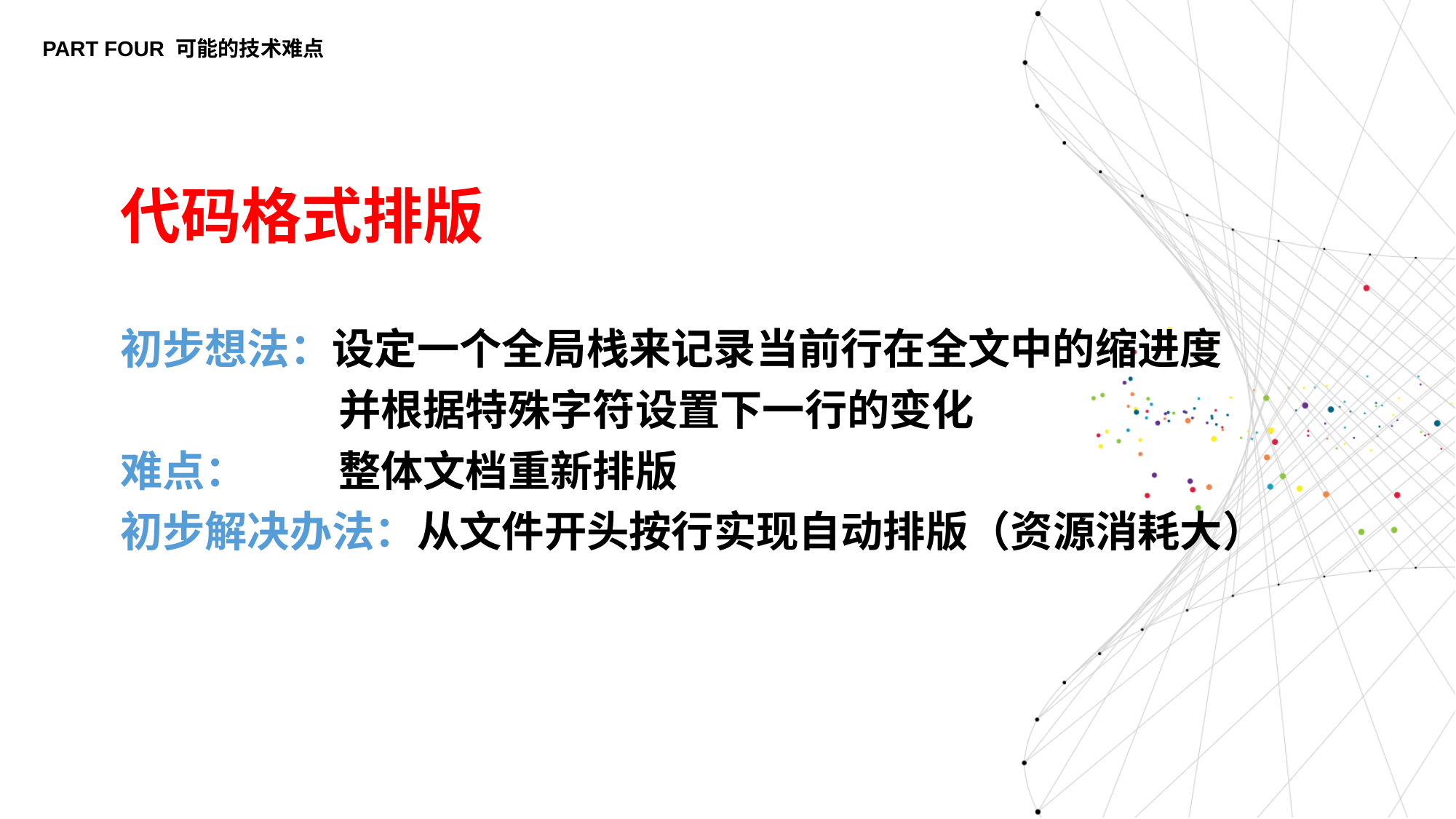

PART FOUR 可能的技术难点
代码格式排版

初步想法：设定一个全局栈来记录当前行在全文中的缩进度
		并根据特殊字符设置下一行的变化
难点：	整体文档重新排版
初步解决办法：从文件开头按行实现自动排版（资源消耗大）